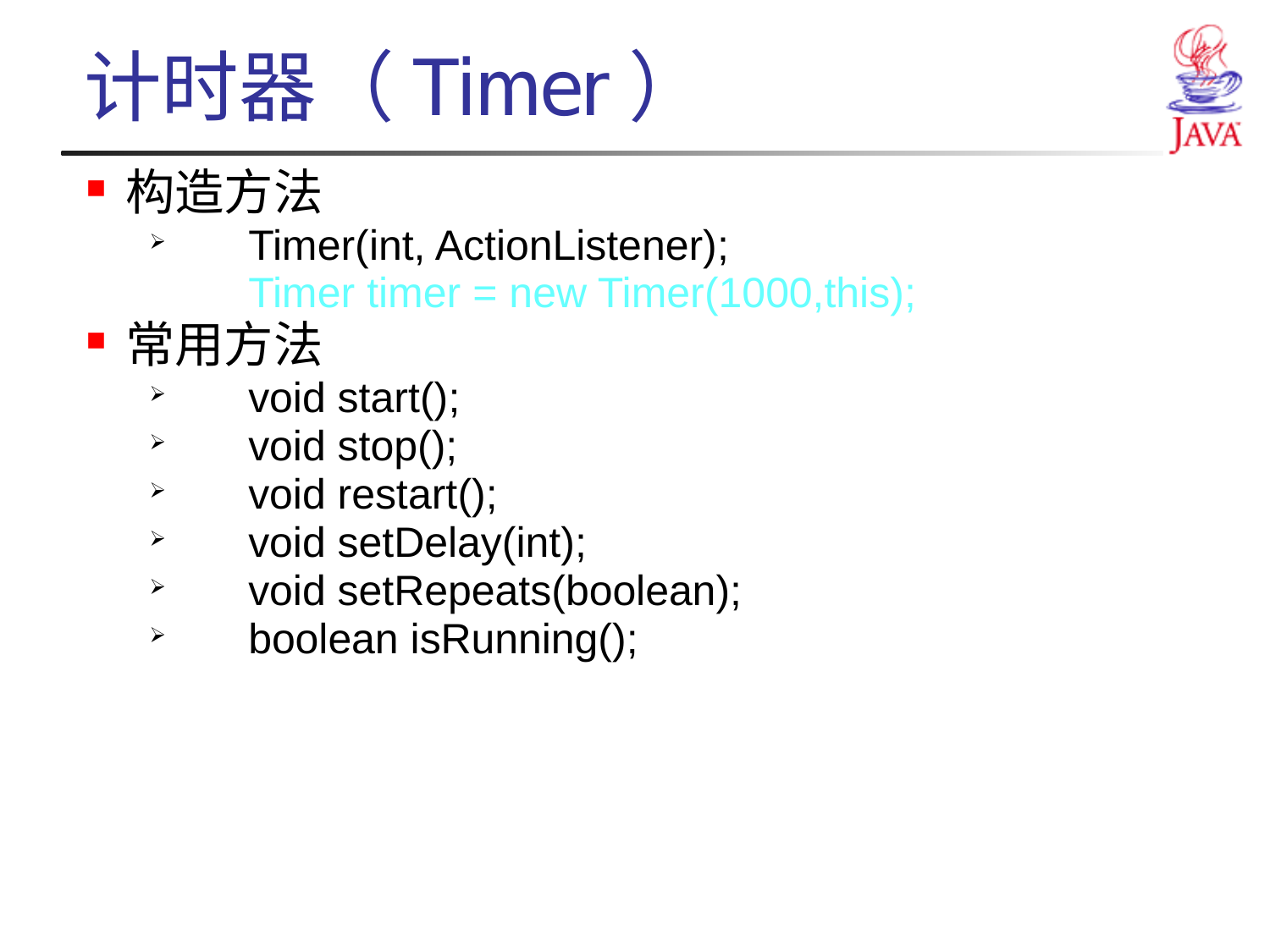

# 计时器（Timer）
构造方法
Timer(int, ActionListener);
Timer timer = new Timer(1000,this);
常用方法
void start();
void stop();
void restart();
void setDelay(int);
void setRepeats(boolean);
boolean isRunning();